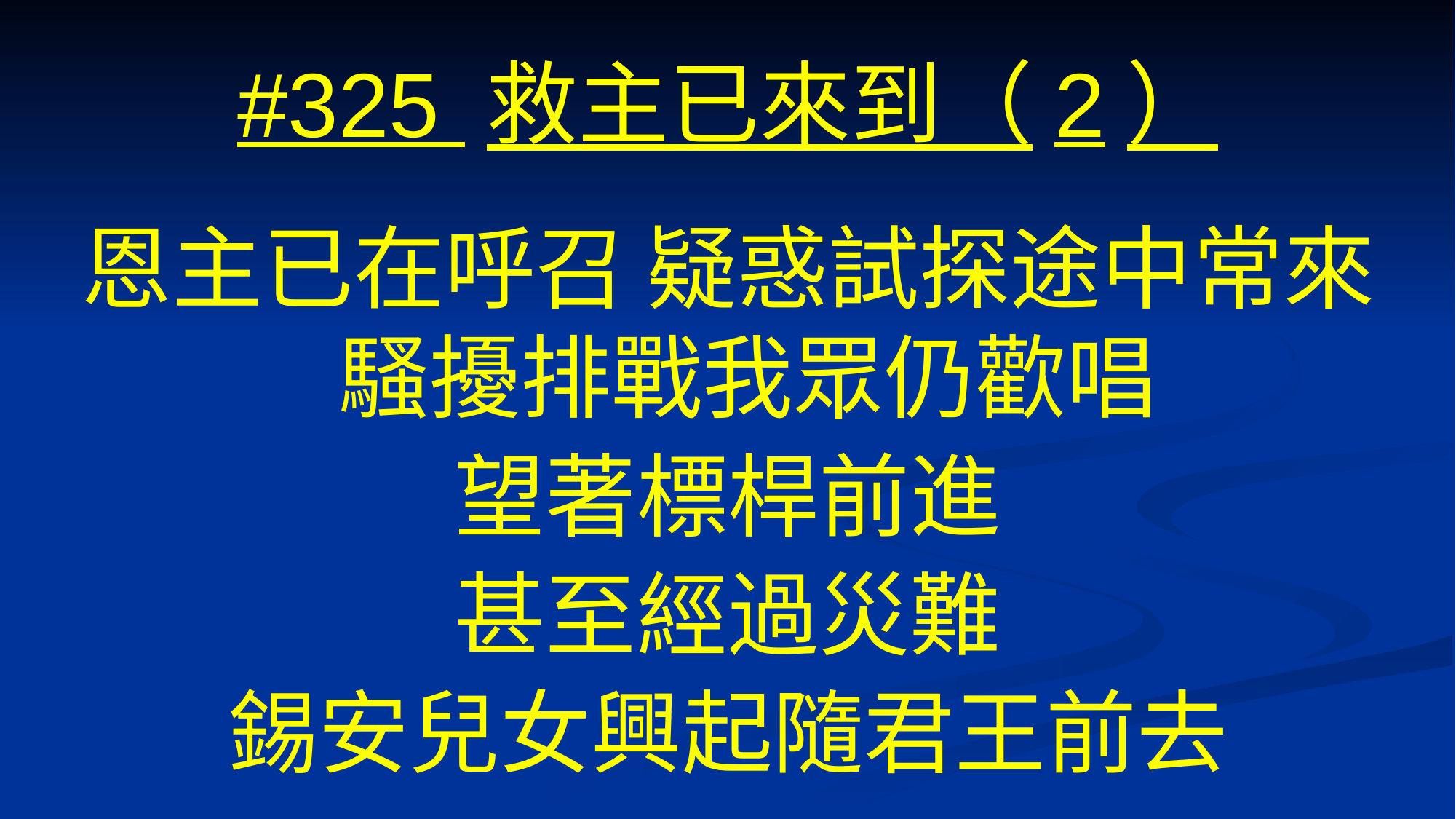

# #325 救主已來到（2）
恩主已在呼召 疑惑試探途中常來騷擾排戰我眾仍歡唱
望著標桿前進
甚至經過災難
錫安兒女興起隨君王前去